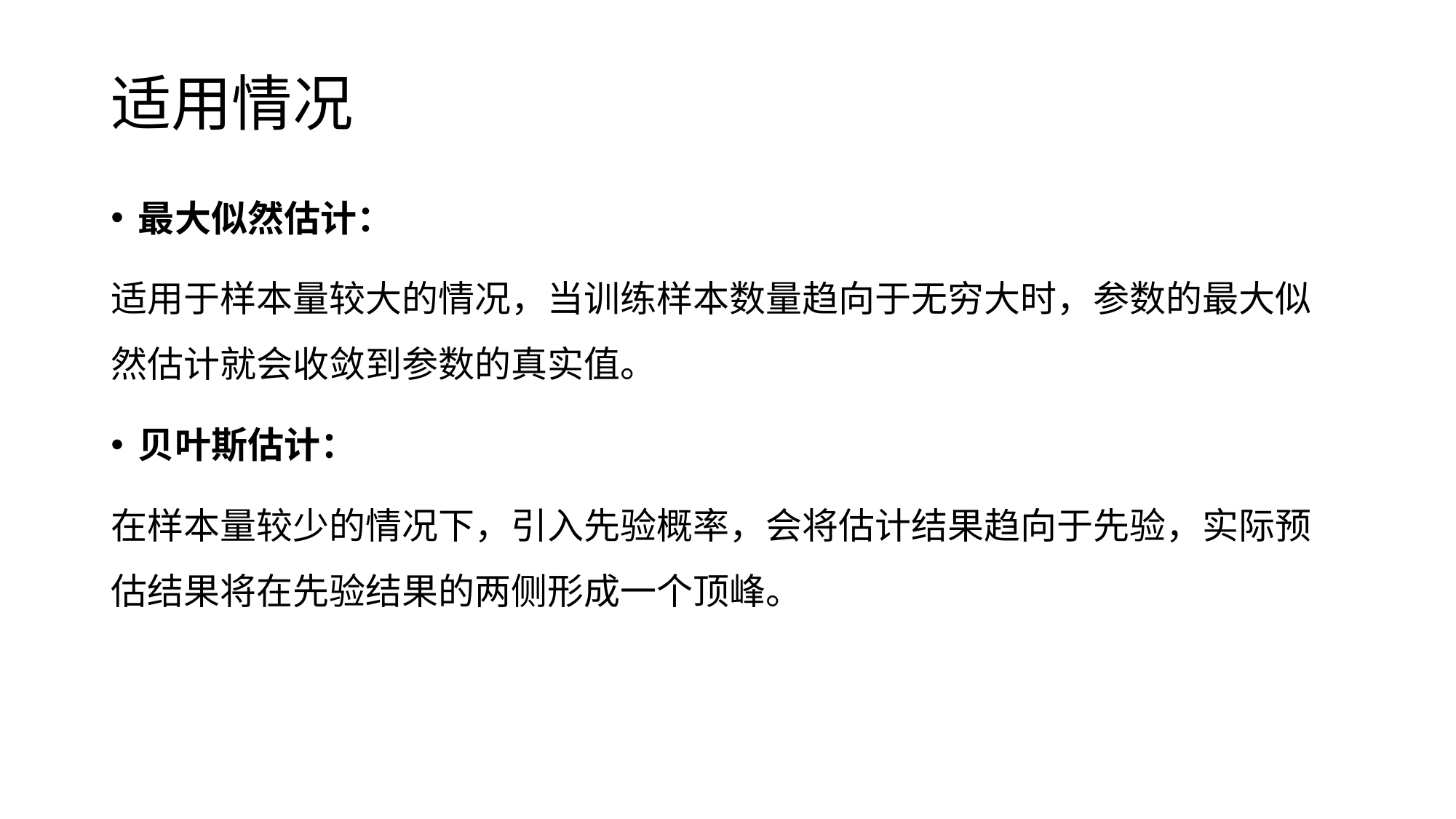

# 适用情况
最大似然估计：
适用于样本量较大的情况，当训练样本数量趋向于无穷大时，参数的最大似然估计就会收敛到参数的真实值。
贝叶斯估计：
在样本量较少的情况下，引入先验概率，会将估计结果趋向于先验，实际预估结果将在先验结果的两侧形成一个顶峰。